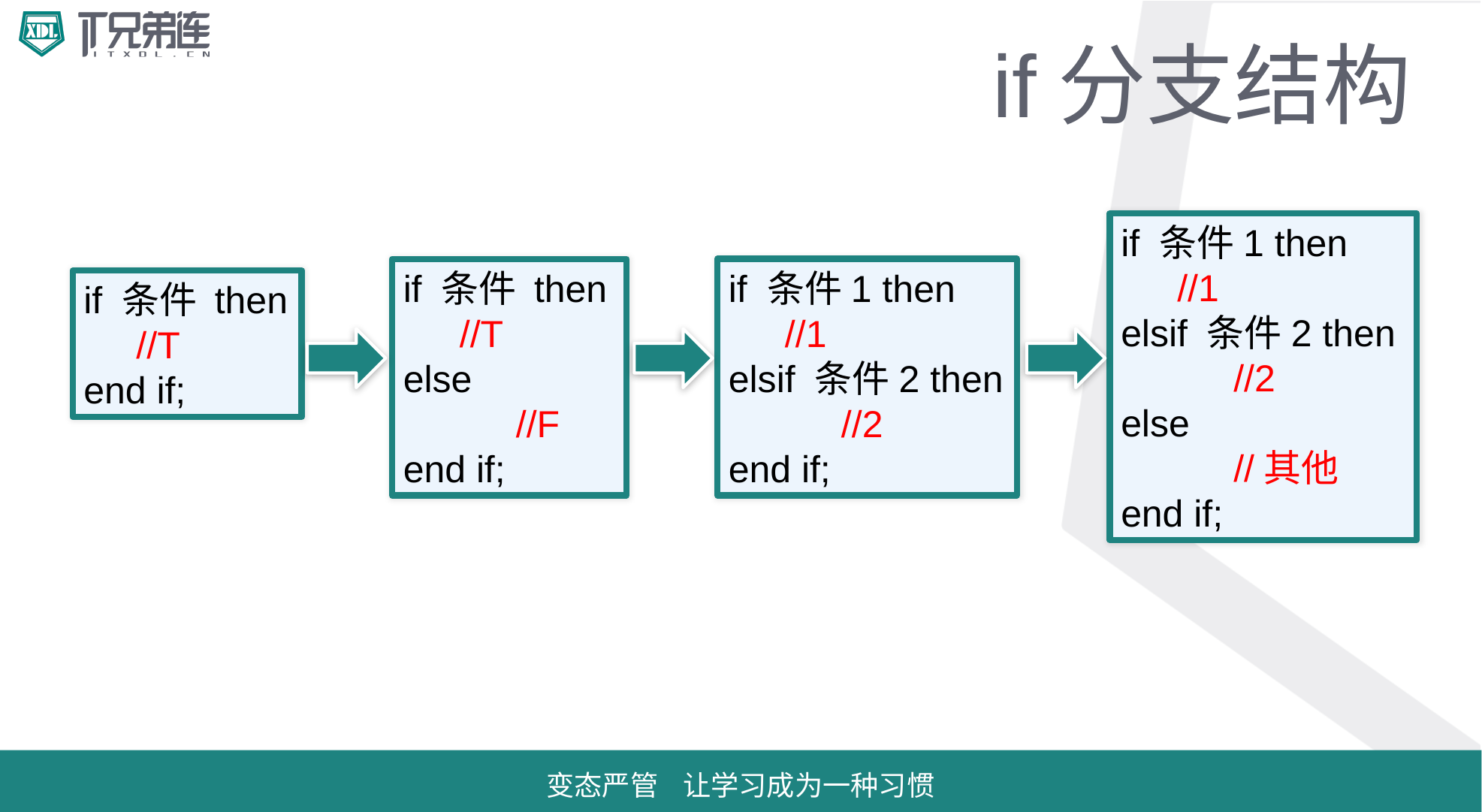

# if分支结构
if 条件1 then
//1
elsif 条件2 then
	//2
else
	//其他
end if;
if 条件1 then
//1
elsif 条件2 then
	//2
end if;
if 条件 then
//T
else
	//F
end if;
if 条件 then
     //T
end if;